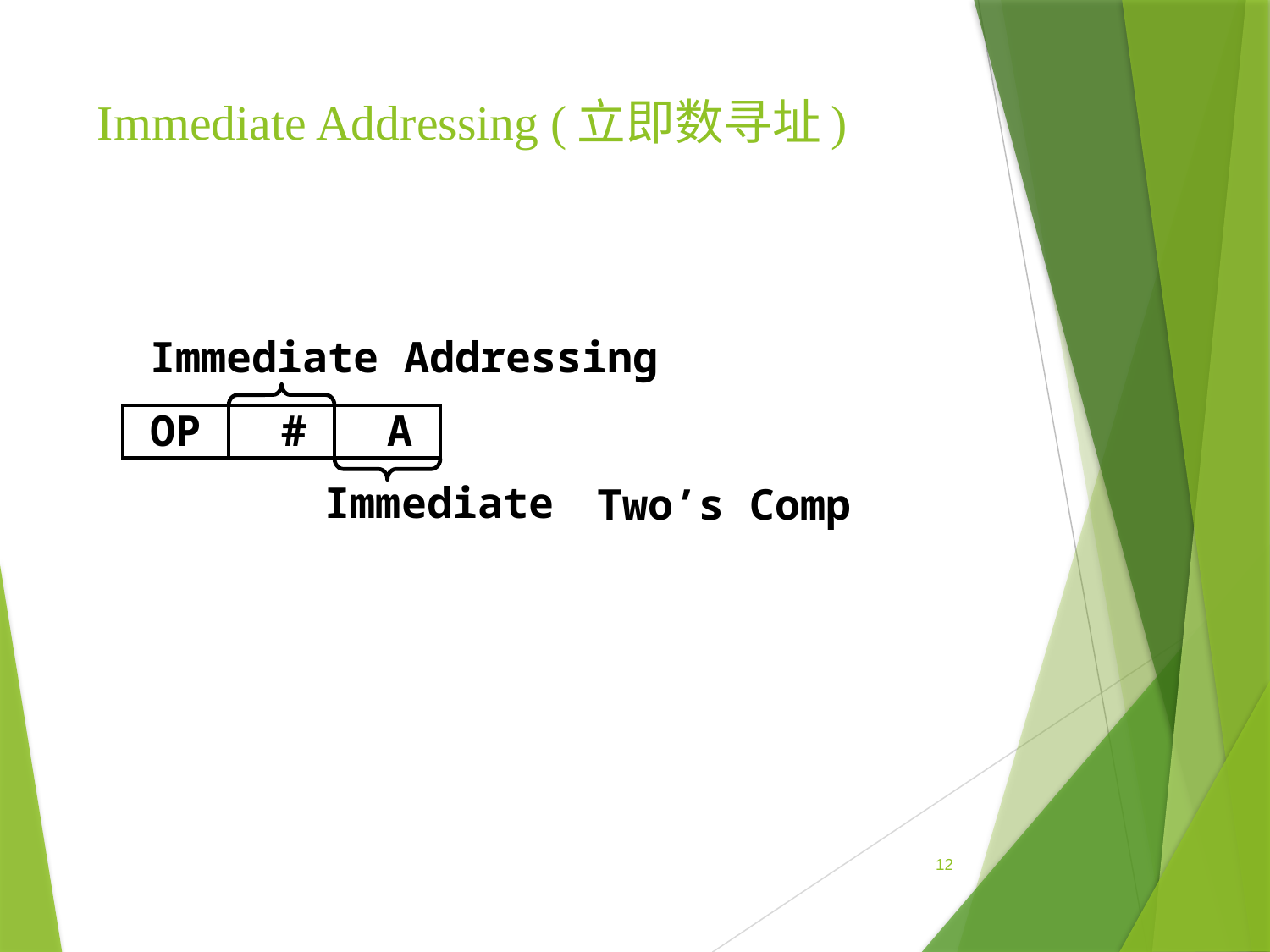

# Immediate Addressing (立即数寻址)

Immediate Addressing

OP
 #
 A

Immediate
 Two’s Comp
12